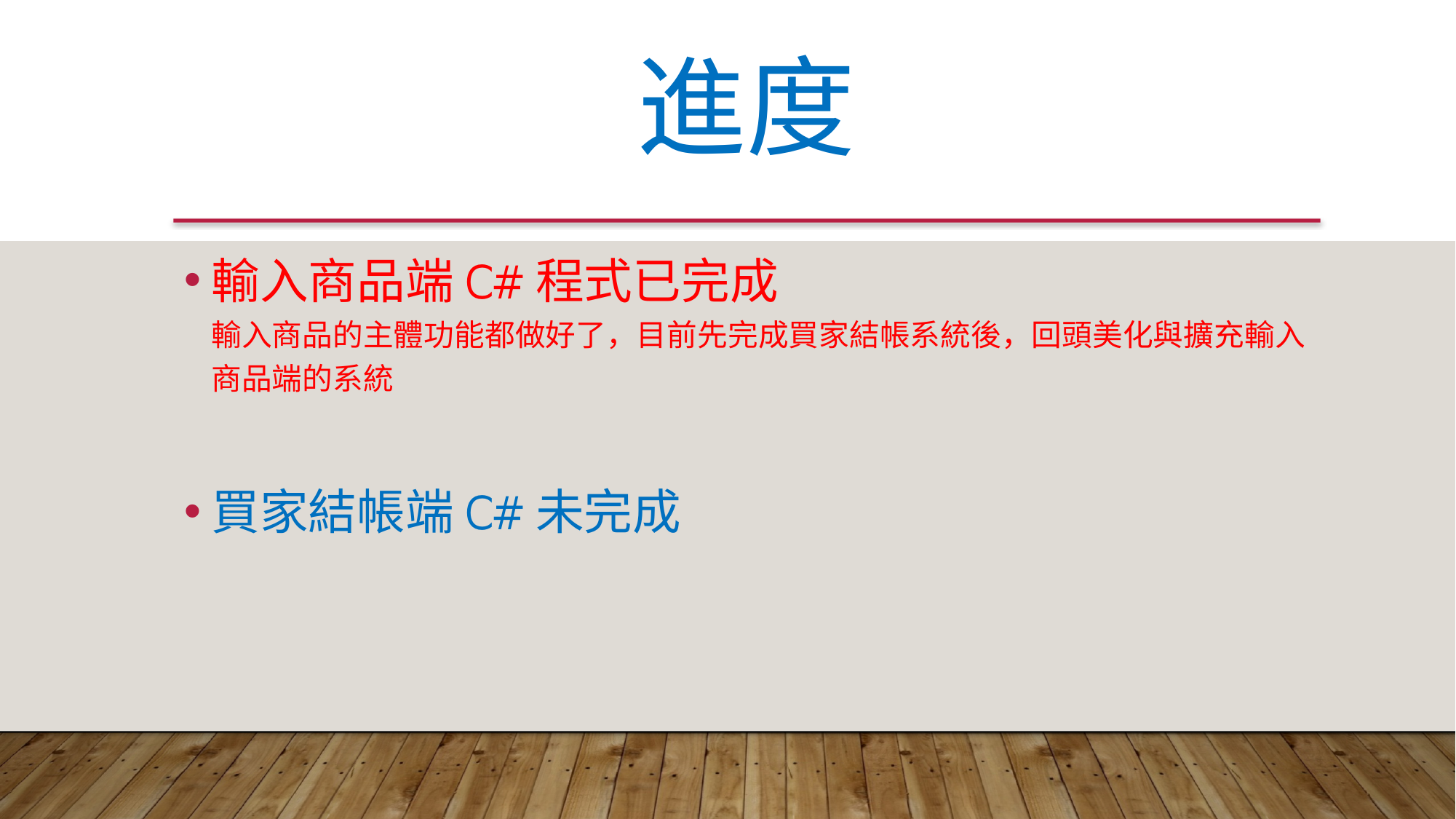

進度
輸入商品端C#程式已完成
輸入商品的主體功能都做好了，目前先完成買家結帳系統後，回頭美化與擴充輸入商品端的系統

買家結帳端C#未完成